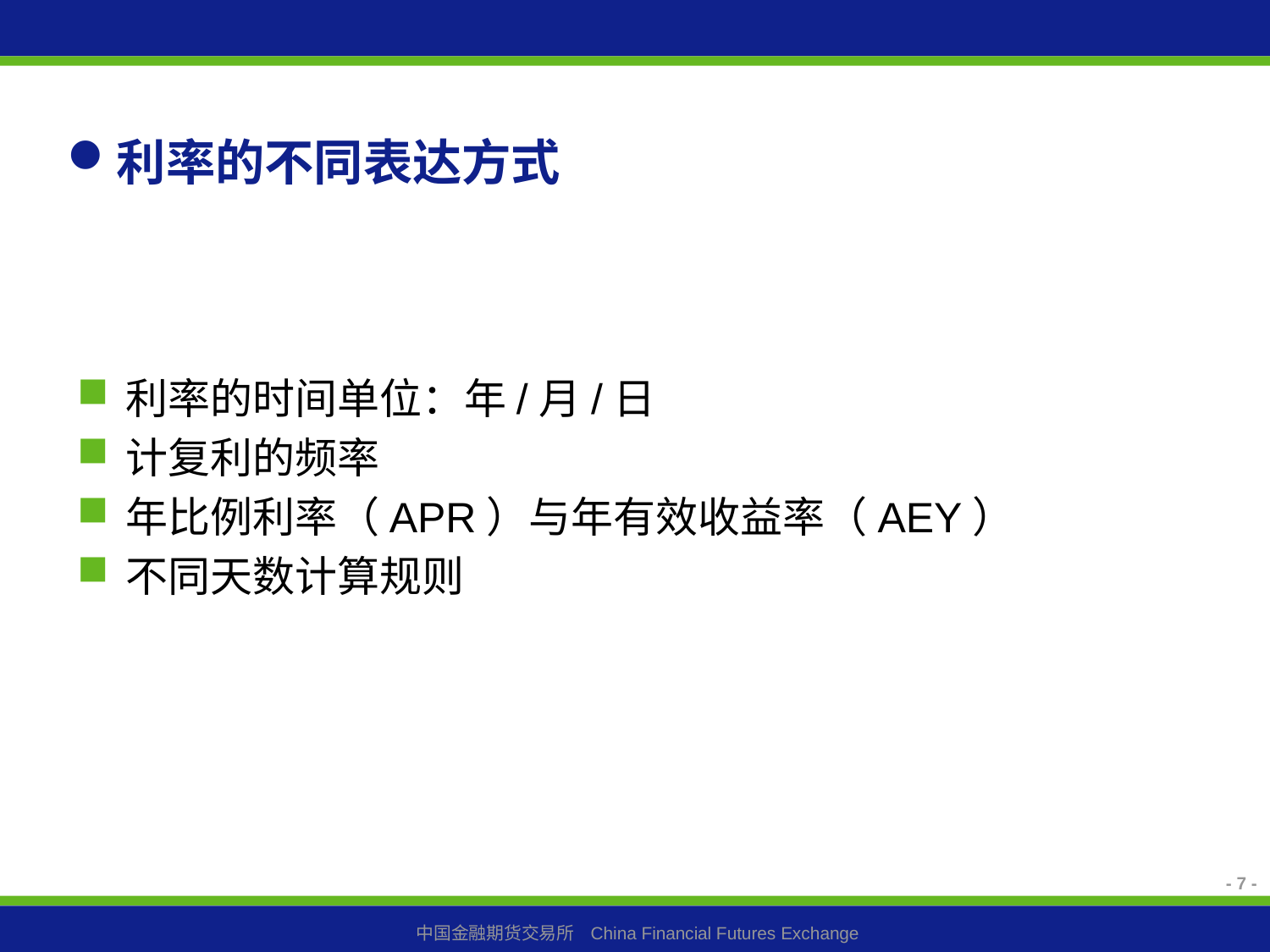

# 利率的不同表达方式

利率的时间单位：年/月/日
计复利的频率
年比例利率（APR）与年有效收益率（AEY）
不同天数计算规则

7